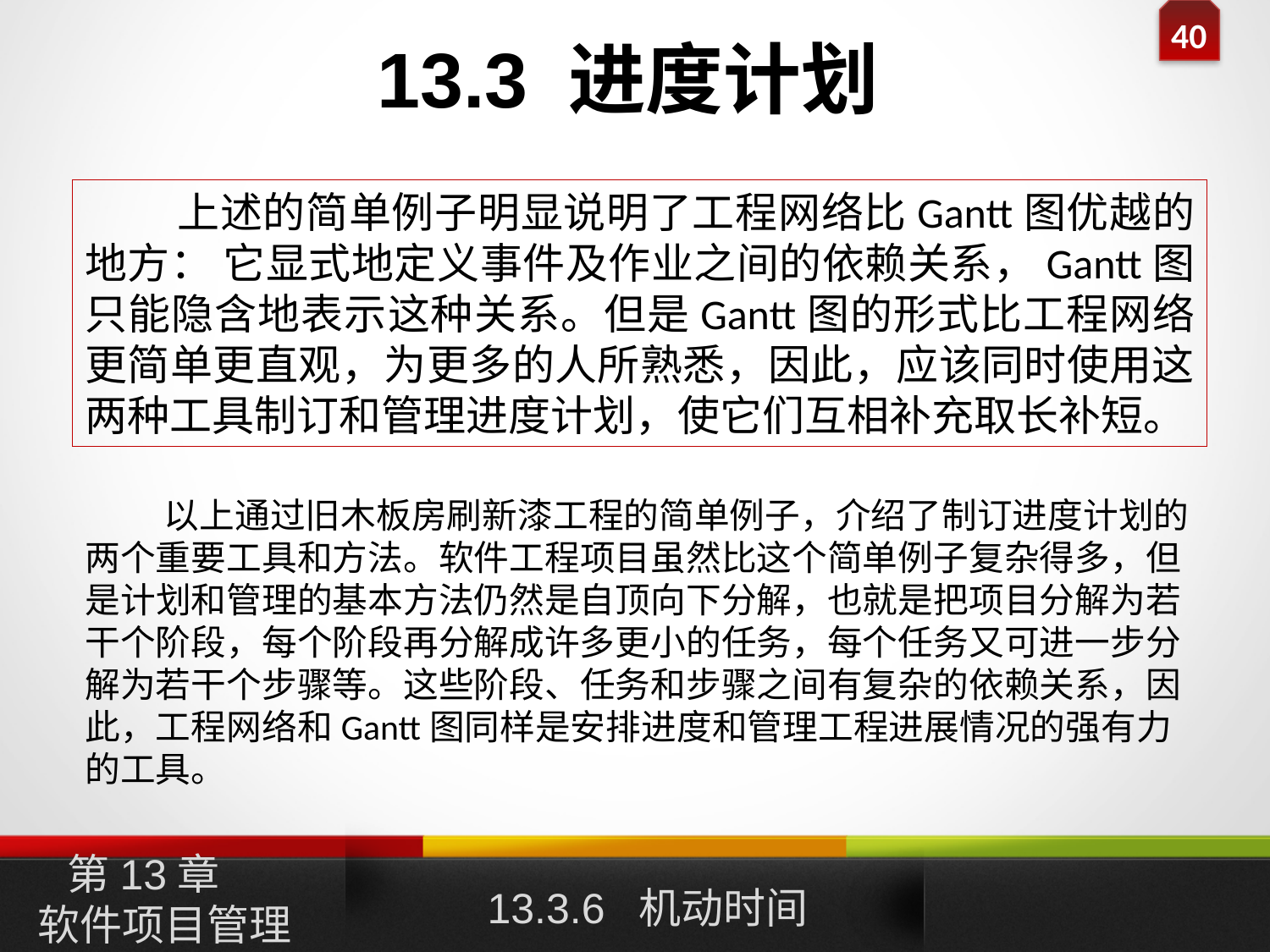

13.3 进度计划
        上述的简单例子明显说明了工程网络比Gantt图优越的地方： 它显式地定义事件及作业之间的依赖关系，Gantt图只能隐含地表示这种关系。但是Gantt图的形式比工程网络更简单更直观，为更多的人所熟悉，因此，应该同时使用这两种工具制订和管理进度计划，使它们互相补充取长补短。
         以上通过旧木板房刷新漆工程的简单例子，介绍了制订进度计划的两个重要工具和方法。软件工程项目虽然比这个简单例子复杂得多，但是计划和管理的基本方法仍然是自顶向下分解，也就是把项目分解为若干个阶段，每个阶段再分解成许多更小的任务，每个任务又可进一步分解为若干个步骤等。这些阶段、任务和步骤之间有复杂的依赖关系，因此，工程网络和Gantt图同样是安排进度和管理工程进展情况的强有力的工具。
第13章
软件项目管理
13.3.6  机动时间